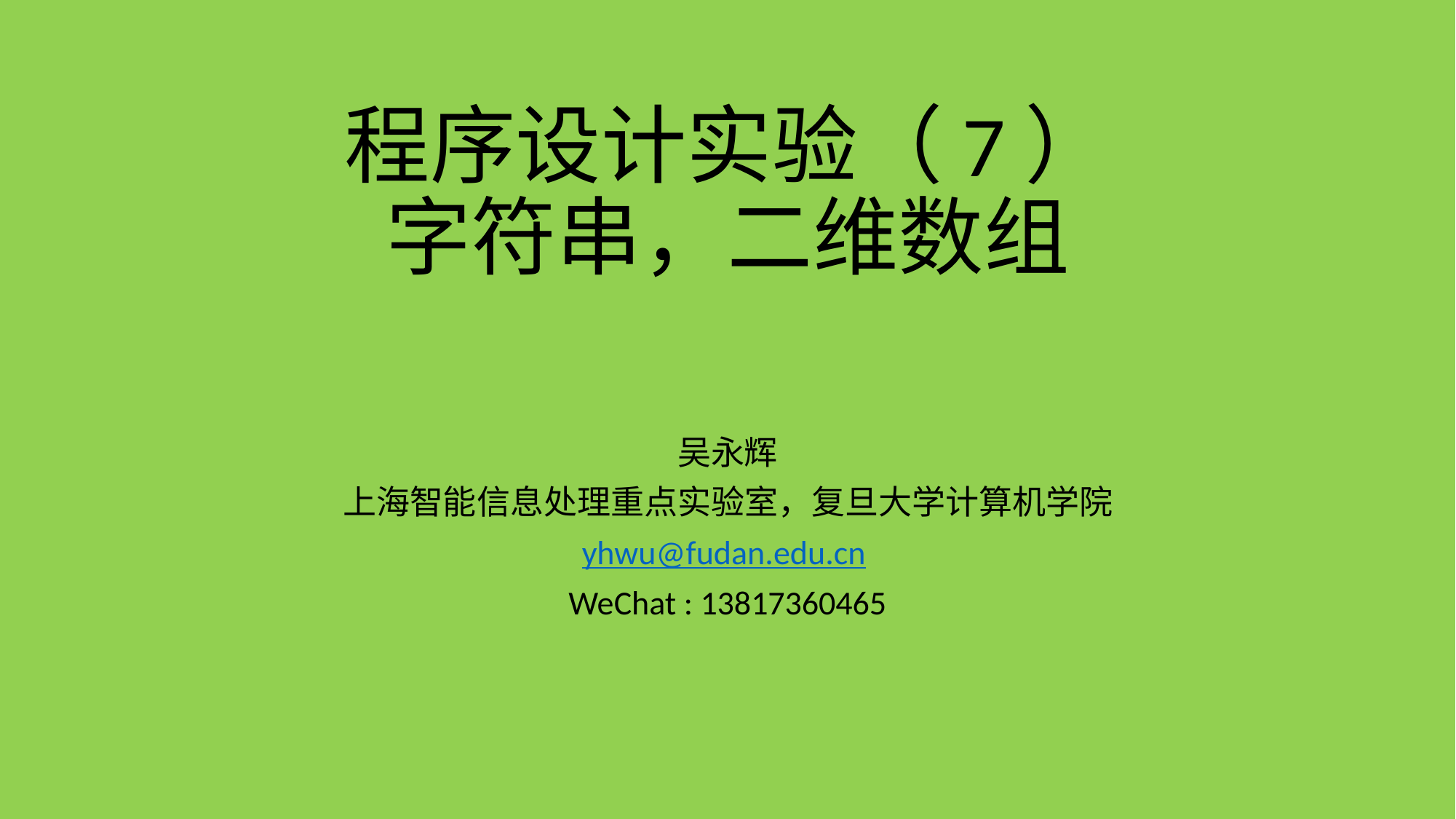

# 程序设计实验（7） 字符串，二维数组
吴永辉
上海智能信息处理重点实验室，复旦大学计算机学院
yhwu@fudan.edu.cn
WeChat : 13817360465